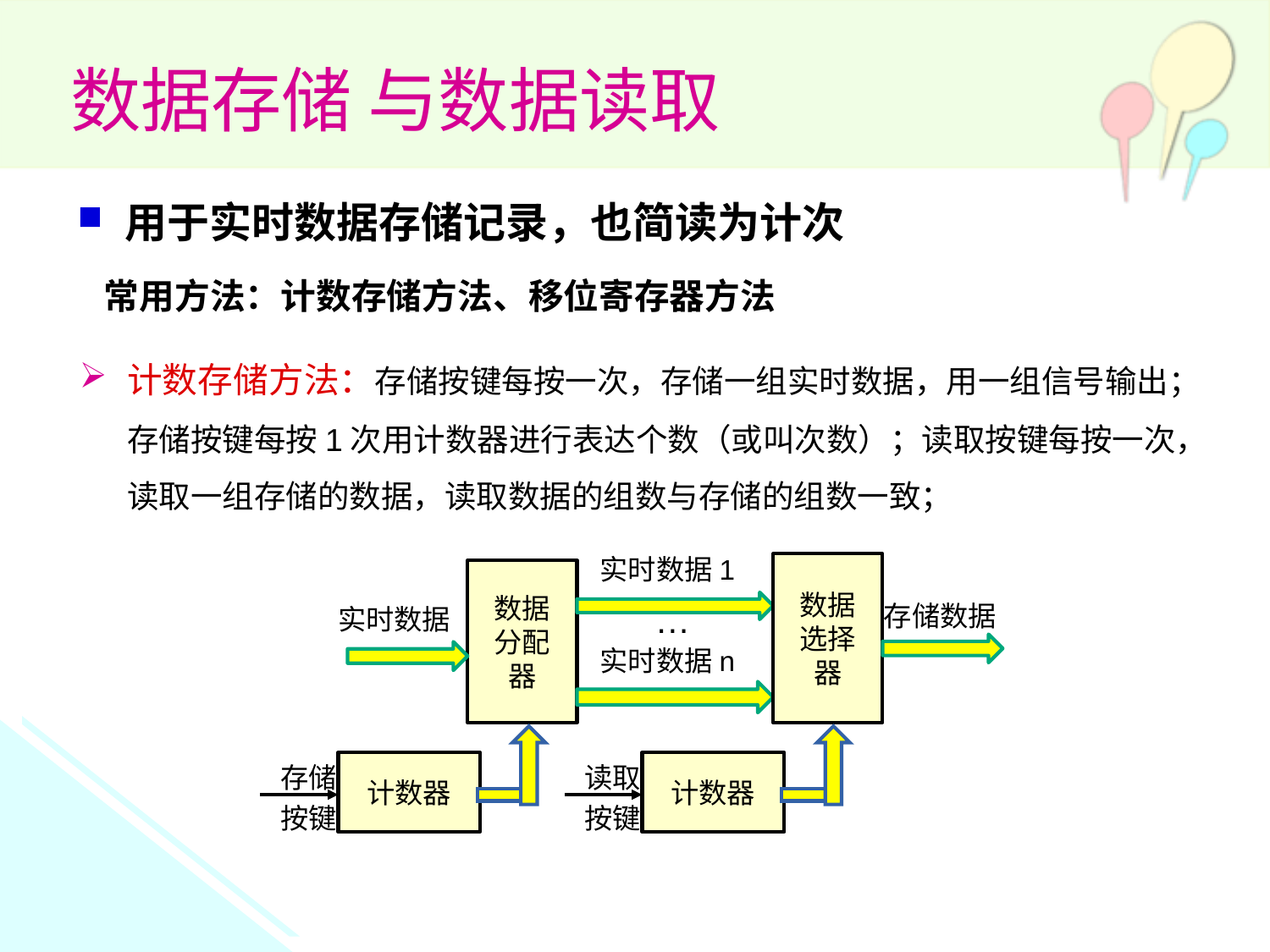

数据存储 与数据读取
用于实时数据存储记录，也简读为计次
  常用方法：计数存储方法、移位寄存器方法
计数存储方法：存储按键每按一次，存储一组实时数据，用一组信号输出；存储按键每按1次用计数器进行表达个数（或叫次数）；读取按键每按一次，读取一组存储的数据，读取数据的组数与存储的组数一致；
实时数据1
数据选择器
数据分配器
…
存储数据

实时数据

实时数据n

存储
按键
读取
按键
计数器
计数器